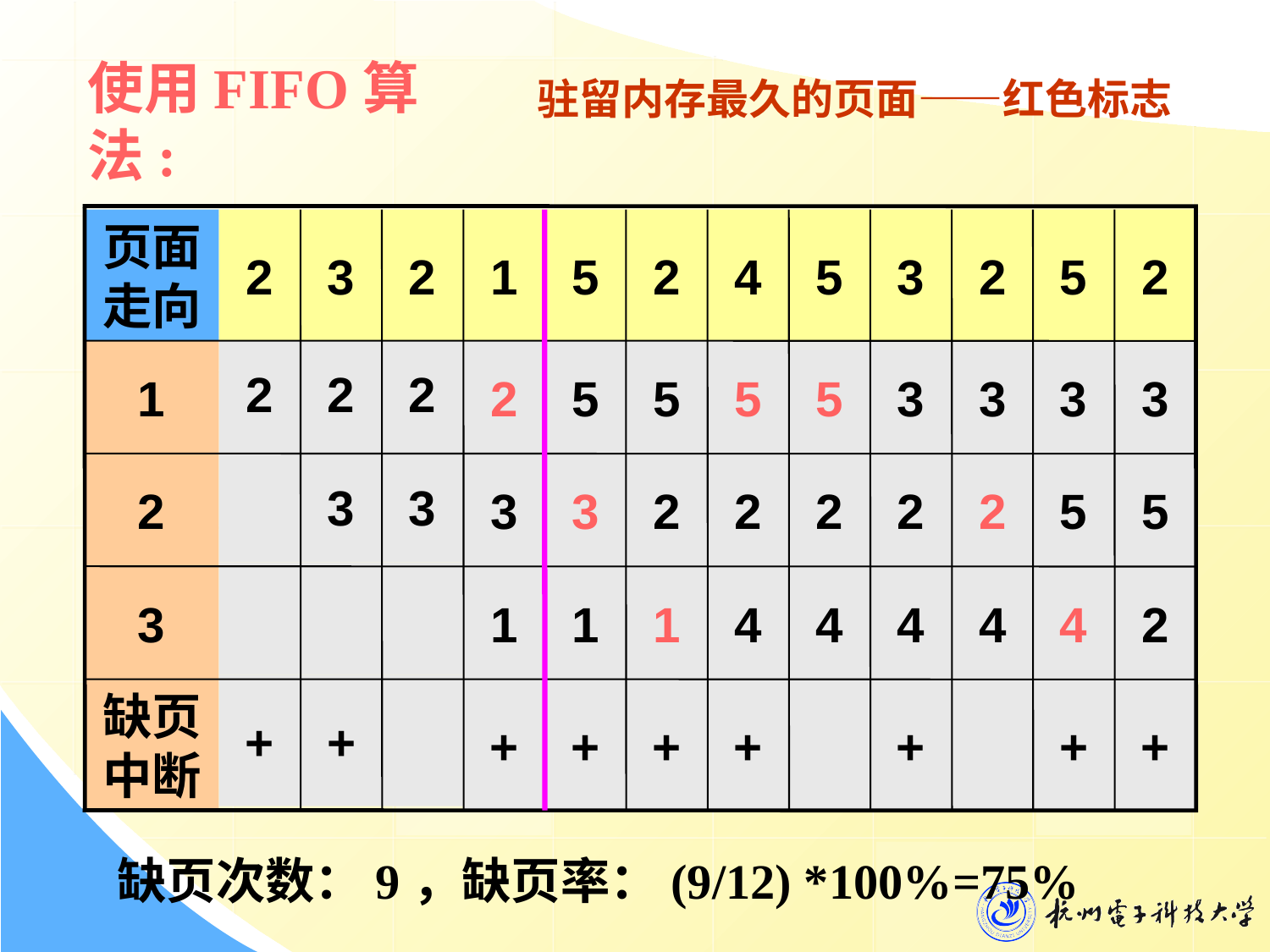

使用FIFO算法:
驻留内存最久的页面——红色标志

页面走向

2

3

2

1

5

2

4

5

3

2

5

2

2

+
2
3

+
2
3

1

2
3
1
+
5
3
1
+
5
2
1
+
5
2
4
+
5
2
4

3
2
4
+
3
2
4

3
5
4
+
3
5
2
+
2

3

缺页中断

缺页次数：9，缺页率：(9/12) *100%=75%